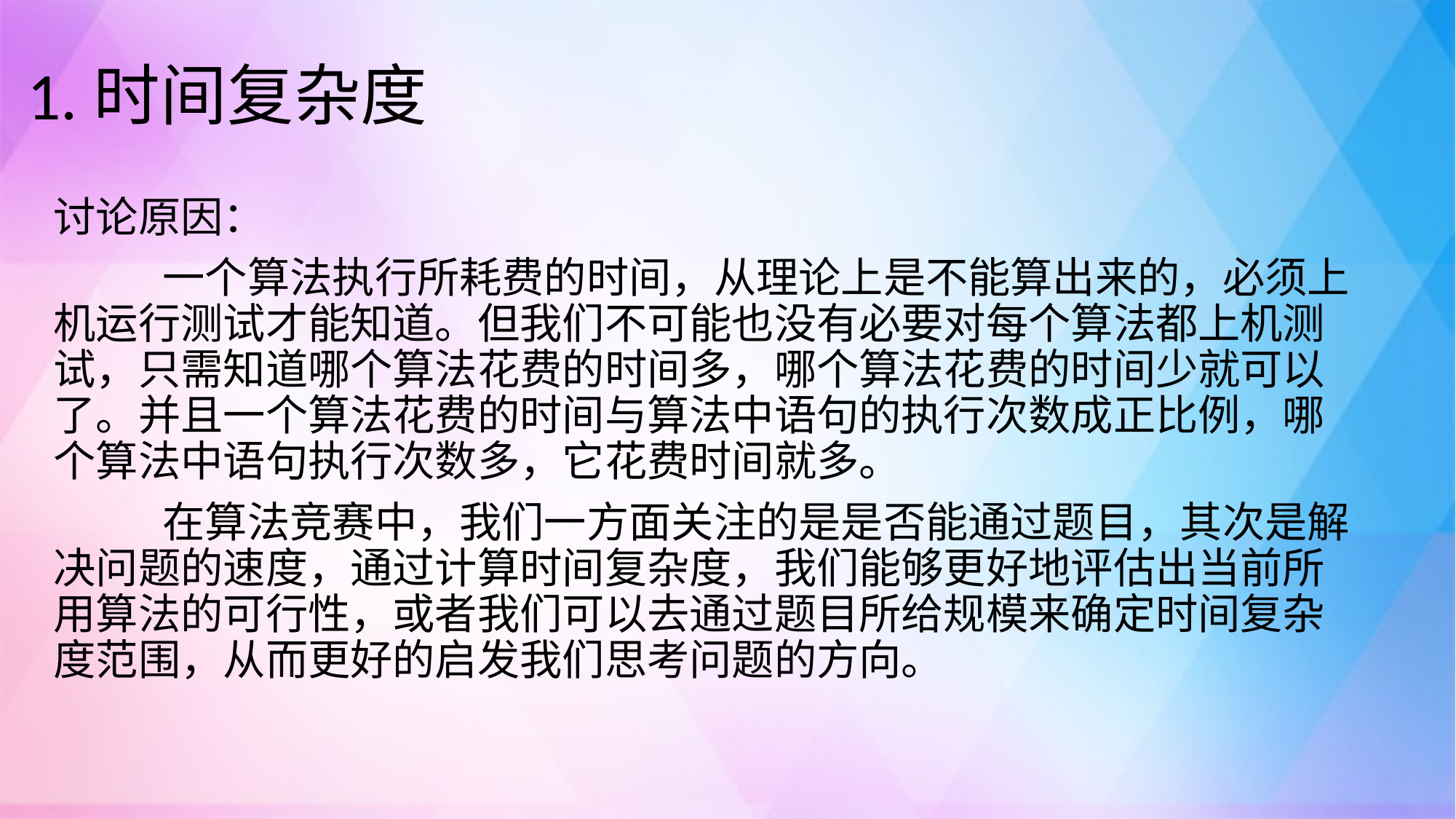

# 1.时间复杂度
讨论原因：
	一个算法执行所耗费的时间，从理论上是不能算出来的，必须上机运行测试才能知道。但我们不可能也没有必要对每个算法都上机测试，只需知道哪个算法花费的时间多，哪个算法花费的时间少就可以了。并且一个算法花费的时间与算法中语句的执行次数成正比例，哪个算法中语句执行次数多，它花费时间就多。
	在算法竞赛中，我们一方面关注的是是否能通过题目，其次是解决问题的速度，通过计算时间复杂度，我们能够更好地评估出当前所用算法的可行性，或者我们可以去通过题目所给规模来确定时间复杂度范围，从而更好的启发我们思考问题的方向。